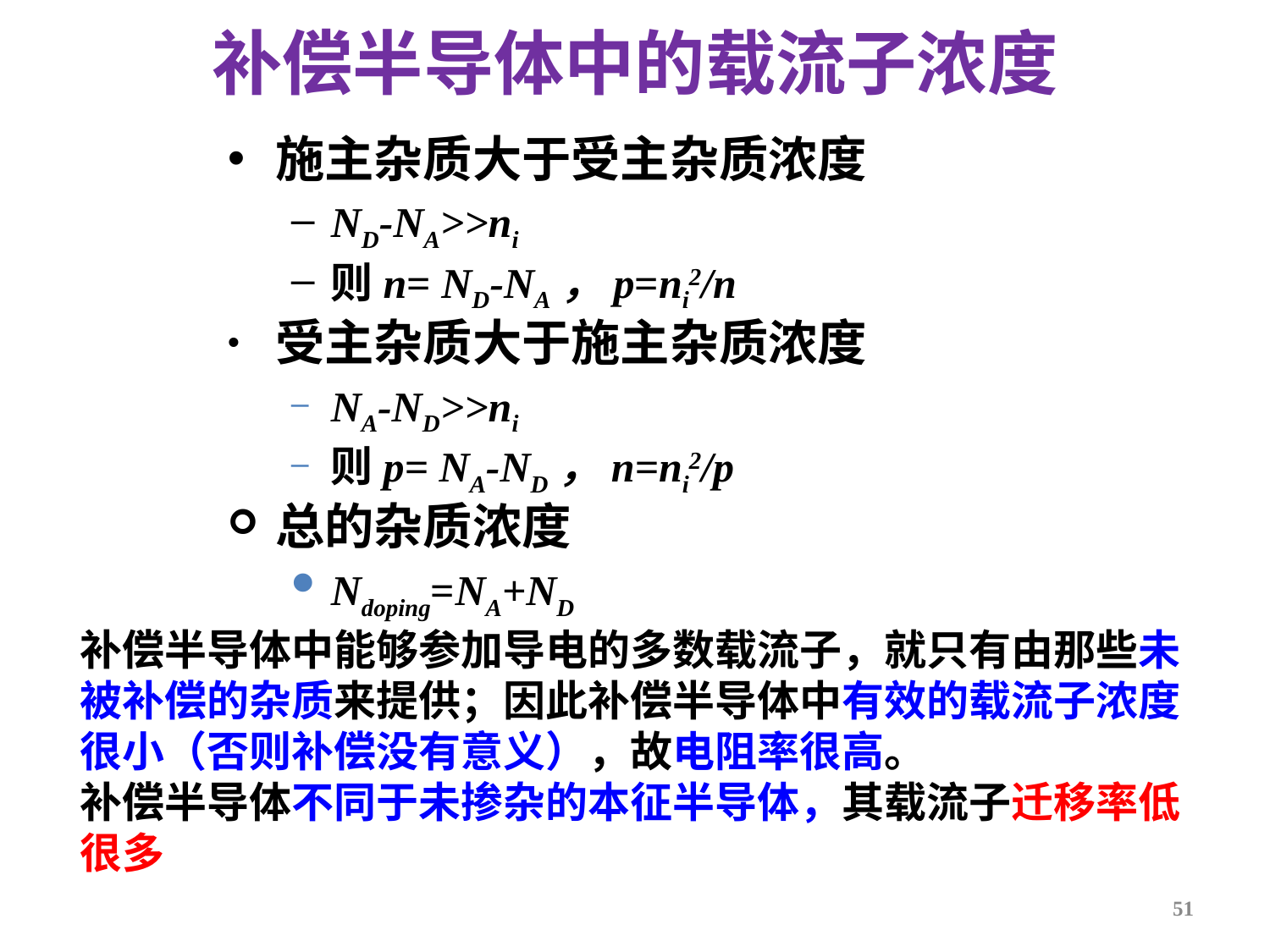

补偿半导体中的载流子浓度
施主杂质大于受主杂质浓度
ND-NA>>ni
则n= ND-NA，p=ni2/n
受主杂质大于施主杂质浓度
NA-ND>>ni
则p= NA-ND，n=ni2/p
总的杂质浓度
Ndoping=NA+ND
补偿半导体中能够参加导电的多数载流子，就只有由那些未被补偿的杂质来提供；因此补偿半导体中有效的载流子浓度很小（否则补偿没有意义），故电阻率很高。
补偿半导体不同于未掺杂的本征半导体，其载流子迁移率低很多
51